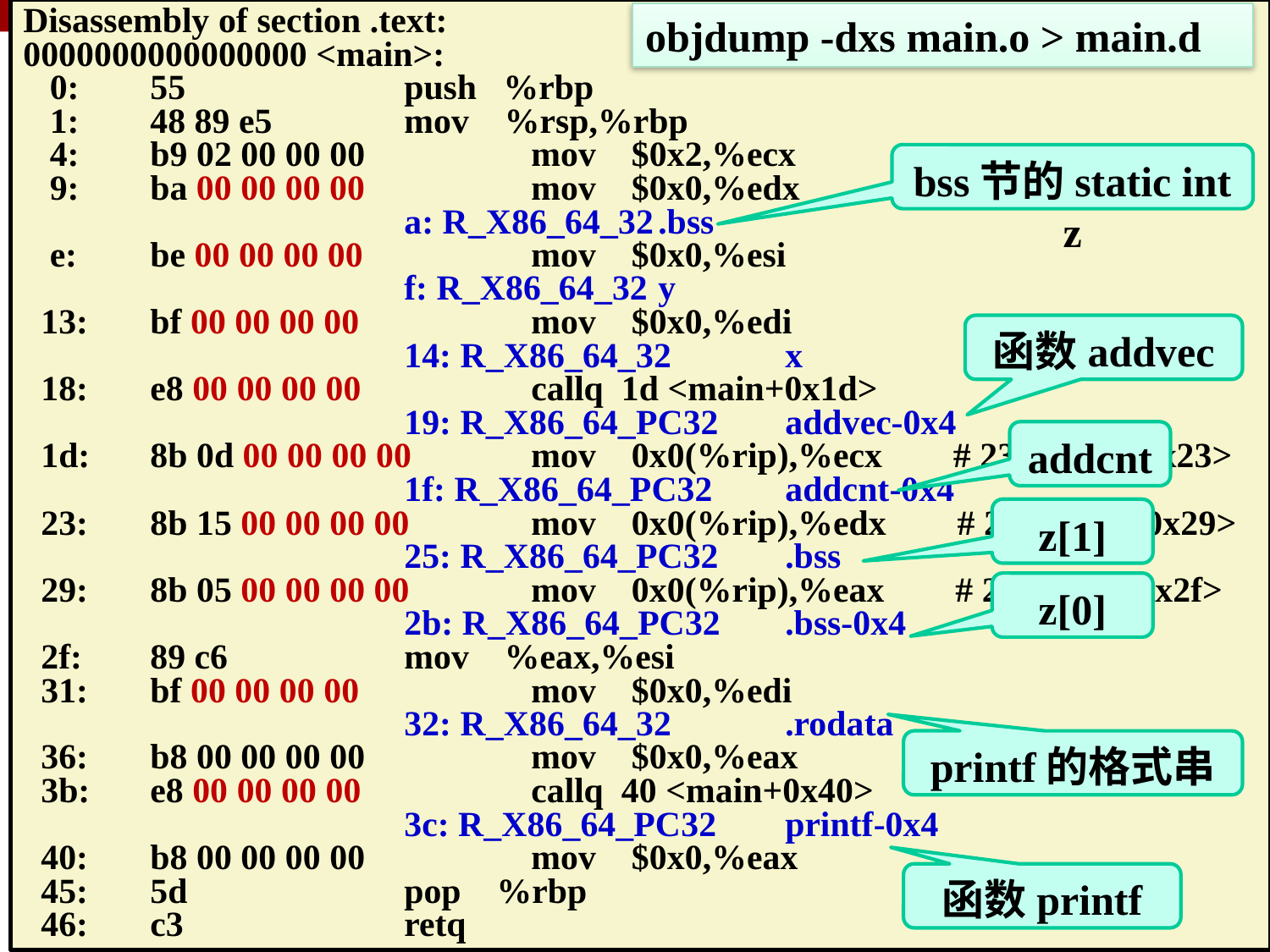

Disassembly of section .text:
0000000000000000 <main>:
   0:	55                   	push   %rbp
   1:	48 89 e5             	mov    %rsp,%rbp
   4:	b9 02 00 00 00       	mov    $0x2,%ecx
   9:	ba 00 00 00 00       	mov    $0x0,%edx
			a: R_X86_64_32	.bss
   e:	be 00 00 00 00       	mov    $0x0,%esi
			f: R_X86_64_32	y
  13:	bf 00 00 00 00       	mov    $0x0,%edi
			14: R_X86_64_32	x
  18:	e8 00 00 00 00       	callq  1d <main+0x1d>
			19: R_X86_64_PC32	addvec-0x4
  1d:	8b 0d 00 00 00 00    	mov    0x0(%rip),%ecx        # 23 <main+0x23>
			1f: R_X86_64_PC32	addcnt-0x4
  23:	8b 15 00 00 00 00    	mov    0x0(%rip),%edx        # 29 <main+0x29>
			25: R_X86_64_PC32	.bss
  29:	8b 05 00 00 00 00    	mov    0x0(%rip),%eax        # 2f <main+0x2f>
			2b: R_X86_64_PC32	.bss-0x4
  2f:	89 c6                	mov    %eax,%esi
  31:	bf 00 00 00 00       	mov    $0x0,%edi
			32: R_X86_64_32	.rodata
  36:	b8 00 00 00 00       	mov    $0x0,%eax
  3b:	e8 00 00 00 00       	callq  40 <main+0x40>
			3c: R_X86_64_PC32	printf-0x4
  40:	b8 00 00 00 00       	mov    $0x0,%eax
  45:	5d                   	pop    %rbp
  46:	c3                   	retq
objdump -dxs main.o > main.d
#
bss节的static int z

函数addvec
addcnt
z[1]
z[0]
printf的格式串

函数printf